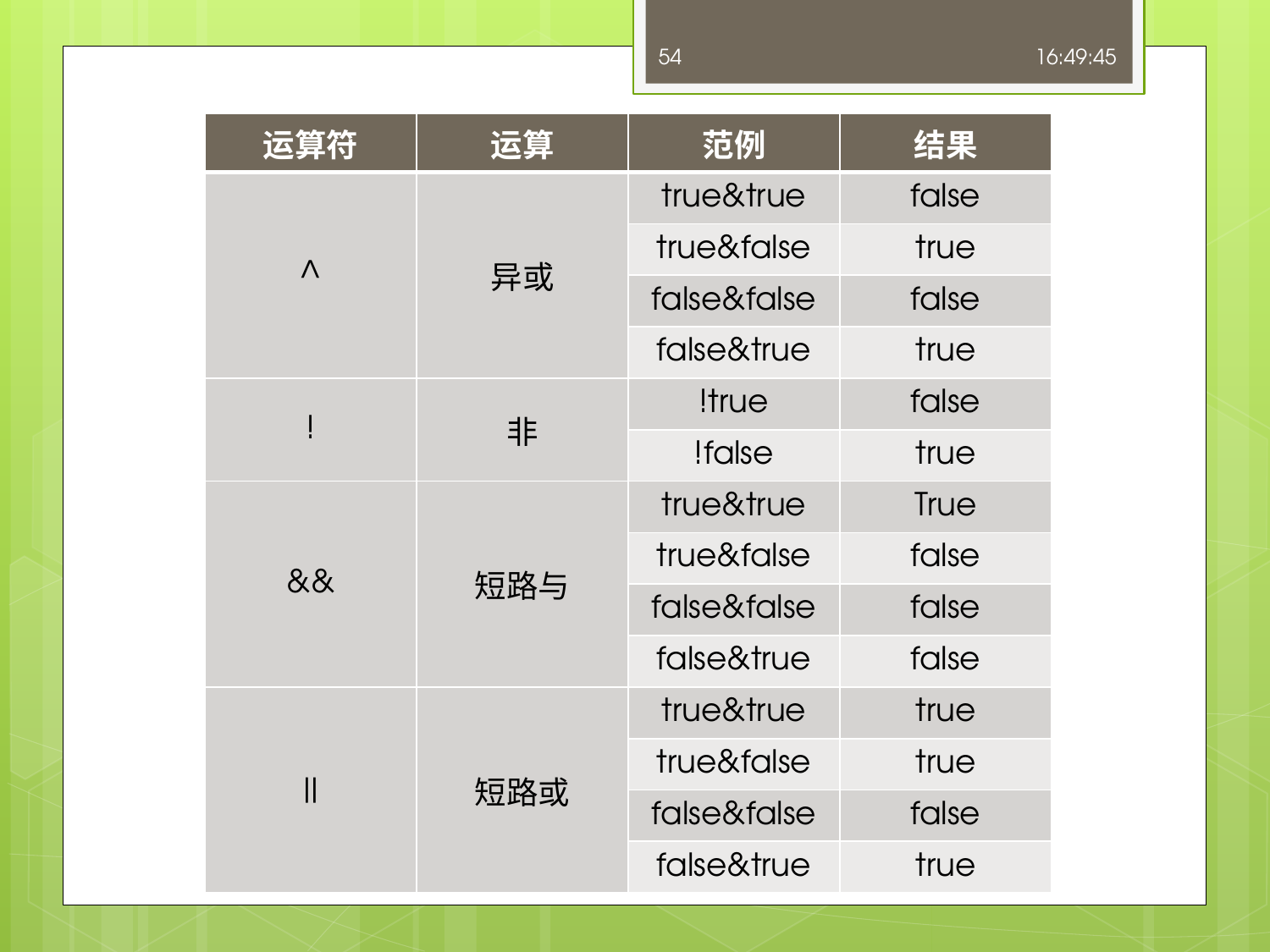

54
16:49:45
| 运算符 | 运算 | 范例 | 结果 |
| --- | --- | --- | --- |
| ^ | 异或 | true&true | false |
|  |  | true&false | true |
|  |  | false&false | false |
|  |  | false&true | true |
| ! | 非 | !true | false |
|  |  | !false | true |
| && | 短路与 | true&true | True |
|  |  | true&false | false |
|  |  | false&false | false |
|  |  | false&true | false |
| || | 短路或 | true&true | true |
|  |  | true&false | true |
|  |  | false&false | false |
|  |  | false&true | true |